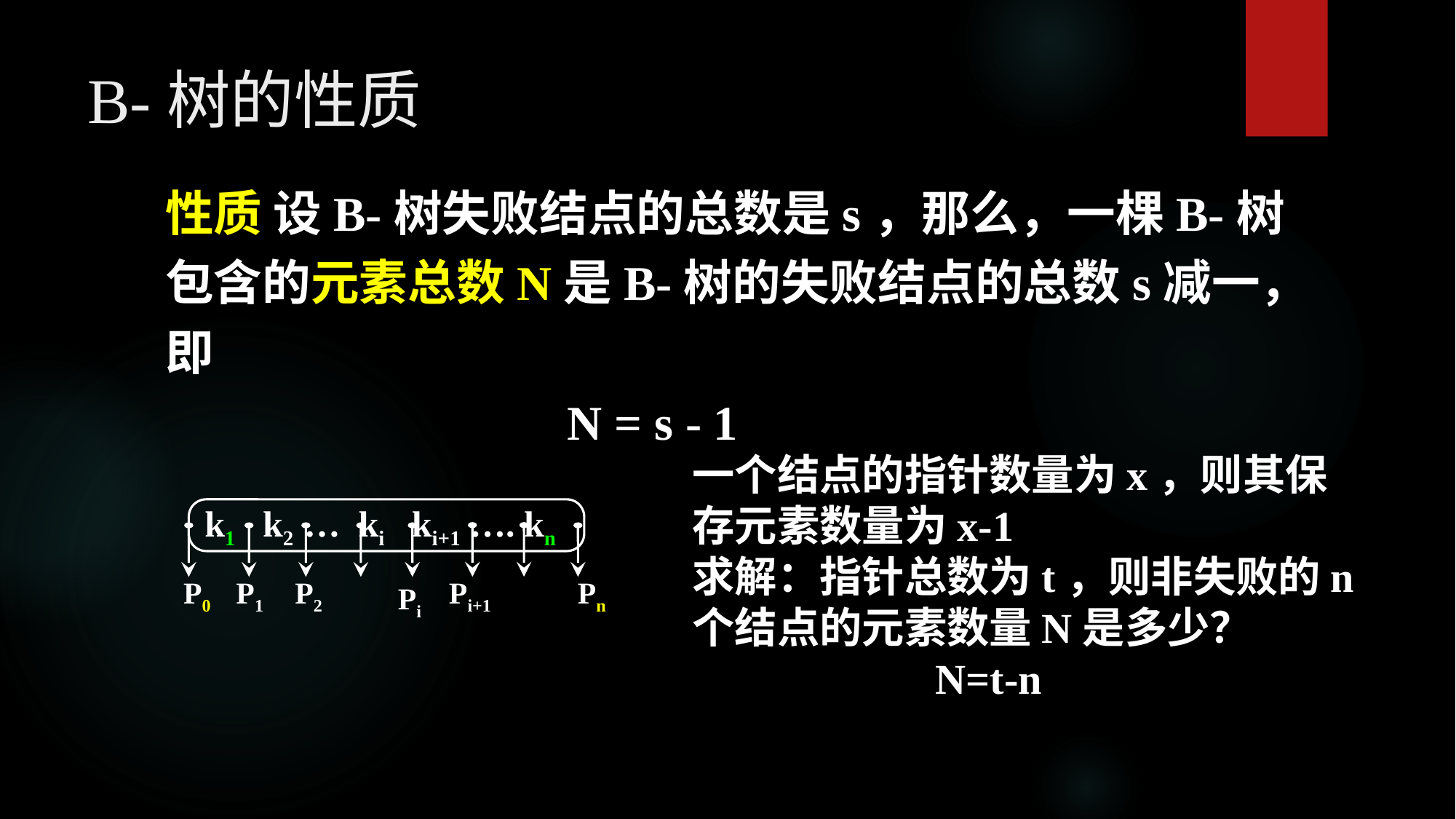

B-树的性质
性质 设B-树失败结点的总数是s，那么，一棵B-树包含的元素总数N是B-树的失败结点的总数s减一，即
                                 N = s - 1
一个结点的指针数量为x，则其保存元素数量为x-1
求解：指针总数为t，则非失败的n个结点的元素数量N是多少？
                       N=t-n
k1   k2  …  ki   ki+1 …. kn

Pi+1
Pn
P0
P1
P2
Pi